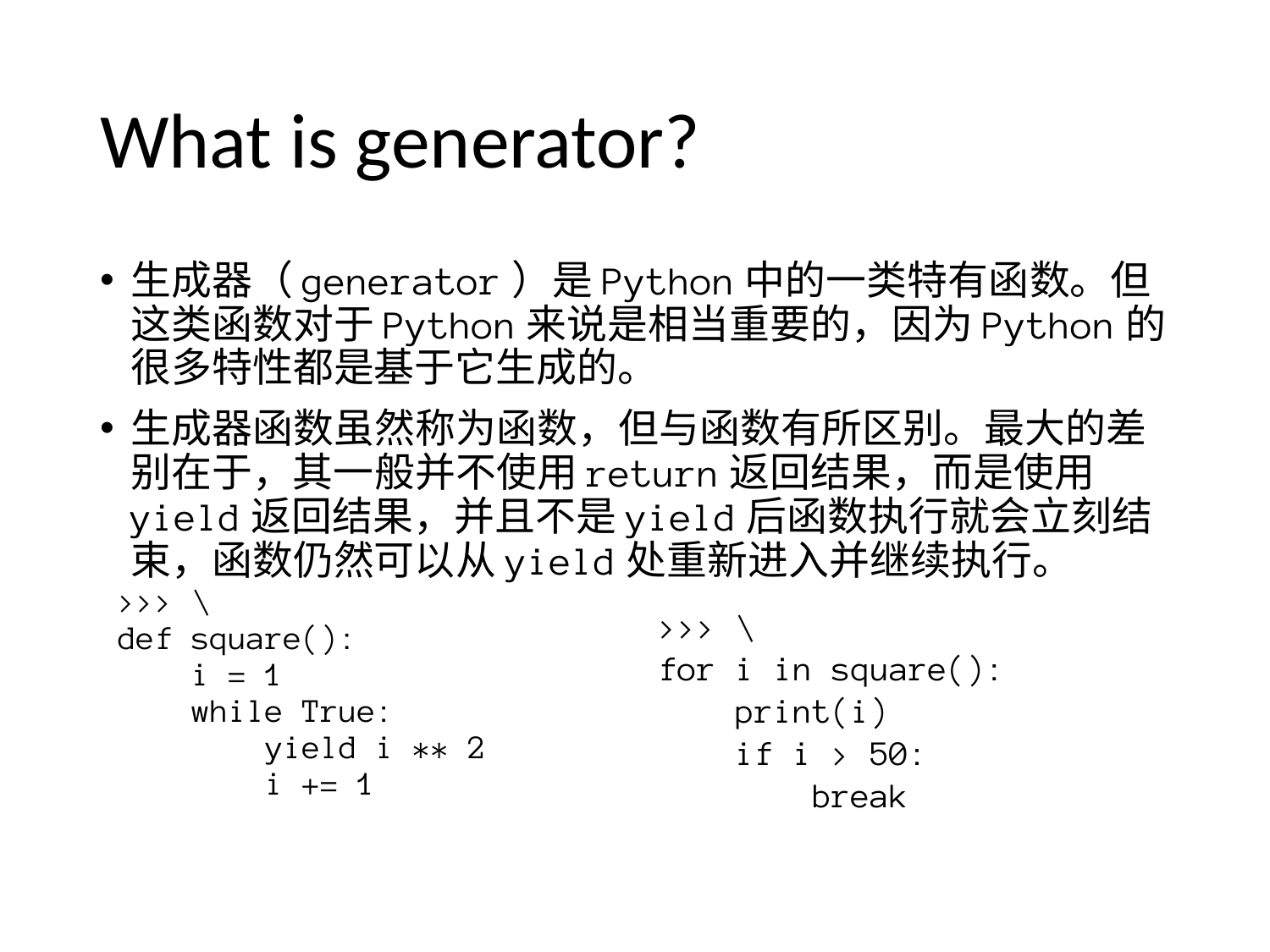

# What is generator?
生成器（generator）是Python中的一类特有函数。但这类函数对于Python来说是相当重要的，因为Python的很多特性都是基于它生成的。
生成器函数虽然称为函数，但与函数有所区别。最大的差别在于，其一般并不使用return返回结果，而是使用yield返回结果，并且不是yield后函数执行就会立刻结束，函数仍然可以从yield处重新进入并继续执行。
 >>> \
 def square():
     i = 1
     while True:
         yield i ** 2
         i += 1

>>> \
for i in square():
    print(i)
    if i > 50:
        break